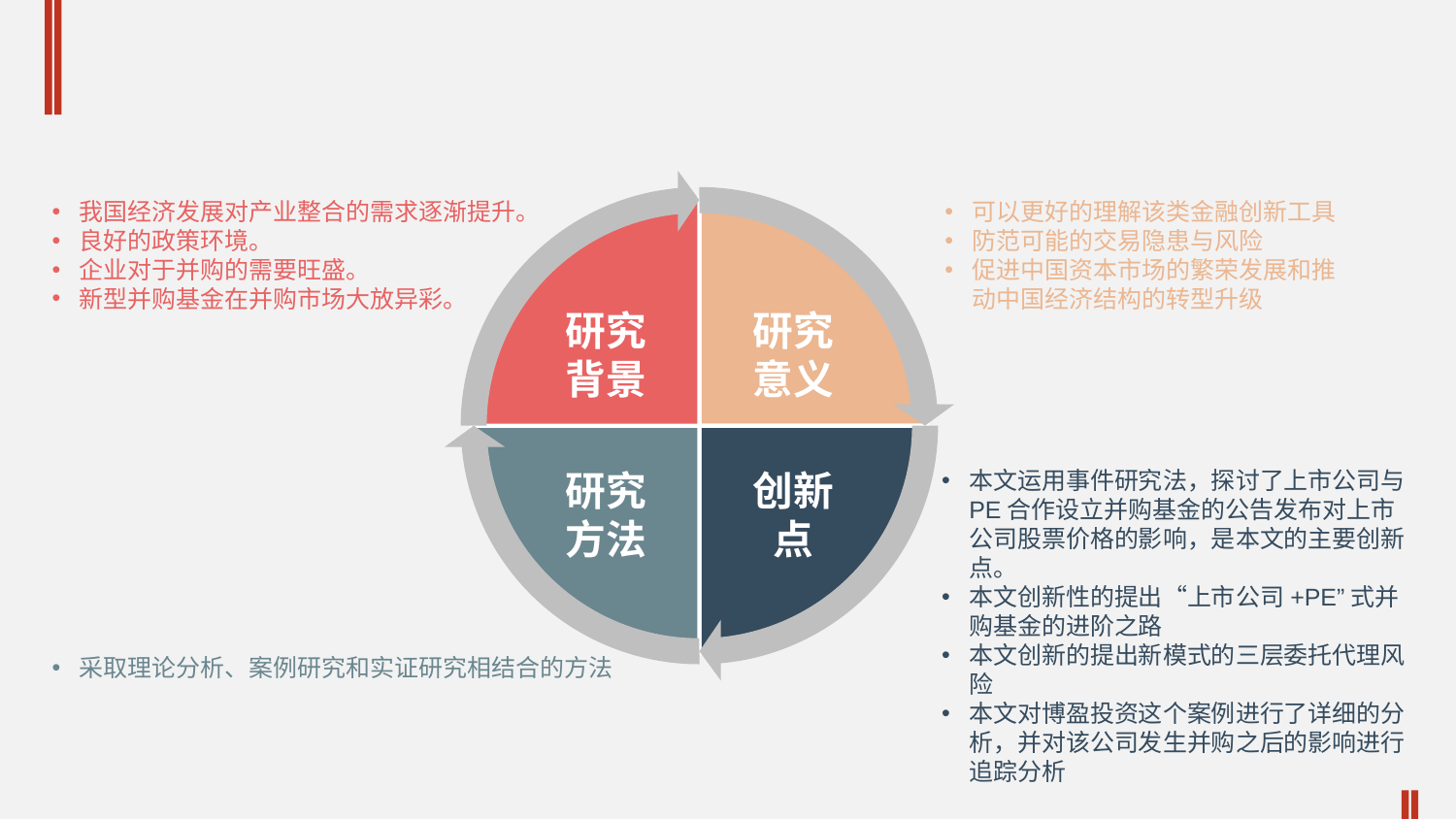

我国经济发展对产业整合的需求逐渐提升。
良好的政策环境。
企业对于并购的需要旺盛。
新型并购基金在并购市场大放异彩。
可以更好的理解该类金融创新工具
防范可能的交易隐患与风险
促进中国资本市场的繁荣发展和推动中国经济结构的转型升级

研究
背景
研究
意义
研究
方法
创新
点
本文运用事件研究法，探讨了上市公司与PE合作设立并购基金的公告发布对上市公司股票价格的影响，是本文的主要创新点。
本文创新性的提出“上市公司+PE”式并购基金的进阶之路
本文创新的提出新模式的三层委托代理风险
本文对博盈投资这个案例进行了详细的分析，并对该公司发生并购之后的影响进行追踪分析
采取理论分析、案例研究和实证研究相结合的方法